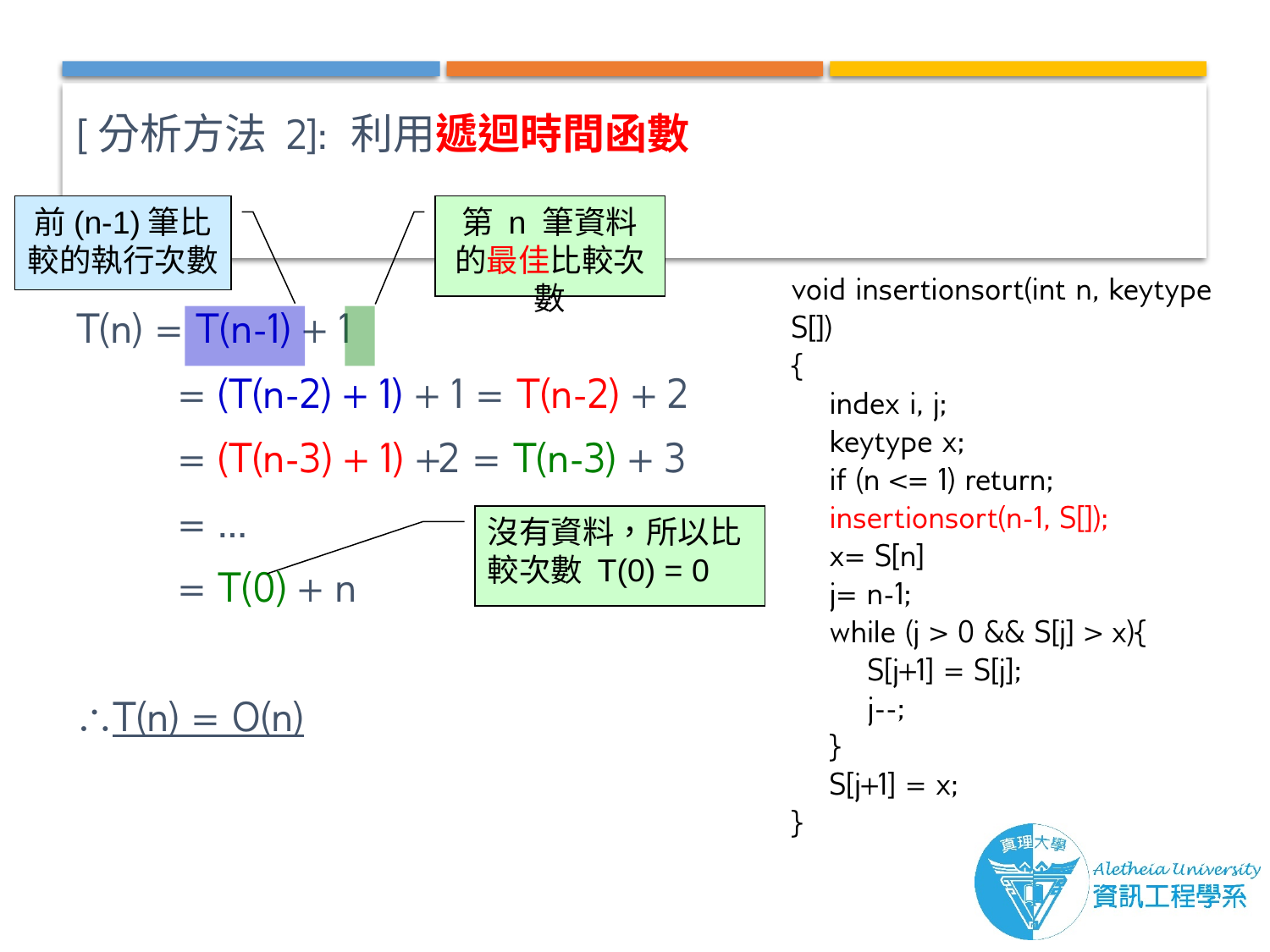

[分析方法 2]: 利用遞迴時間函數

T(n) = T(n-1) + 1
        = (T(n-2) + 1) + 1 = T(n-2) + 2
        = (T(n-3) + 1) +2 = T(n-3) + 3
        = …
        = T(0) + n

∴T(n) = O(n)

前(n-1)筆比較的執行次數
第 n 筆資料的最佳比較次數
void insertionsort(int n, keytype S[])
{
    index i, j;
    keytype x;
    if (n <= 1) return;
    insertionsort(n-1, S[]);
    x= S[n]
    j= n-1;
    while (j > 0 && S[j] > x){
        S[j+1] = S[j];
        j--;
    }
    S[j+1] = x;
}

沒有資料，所以比較次數 T(0) = 0